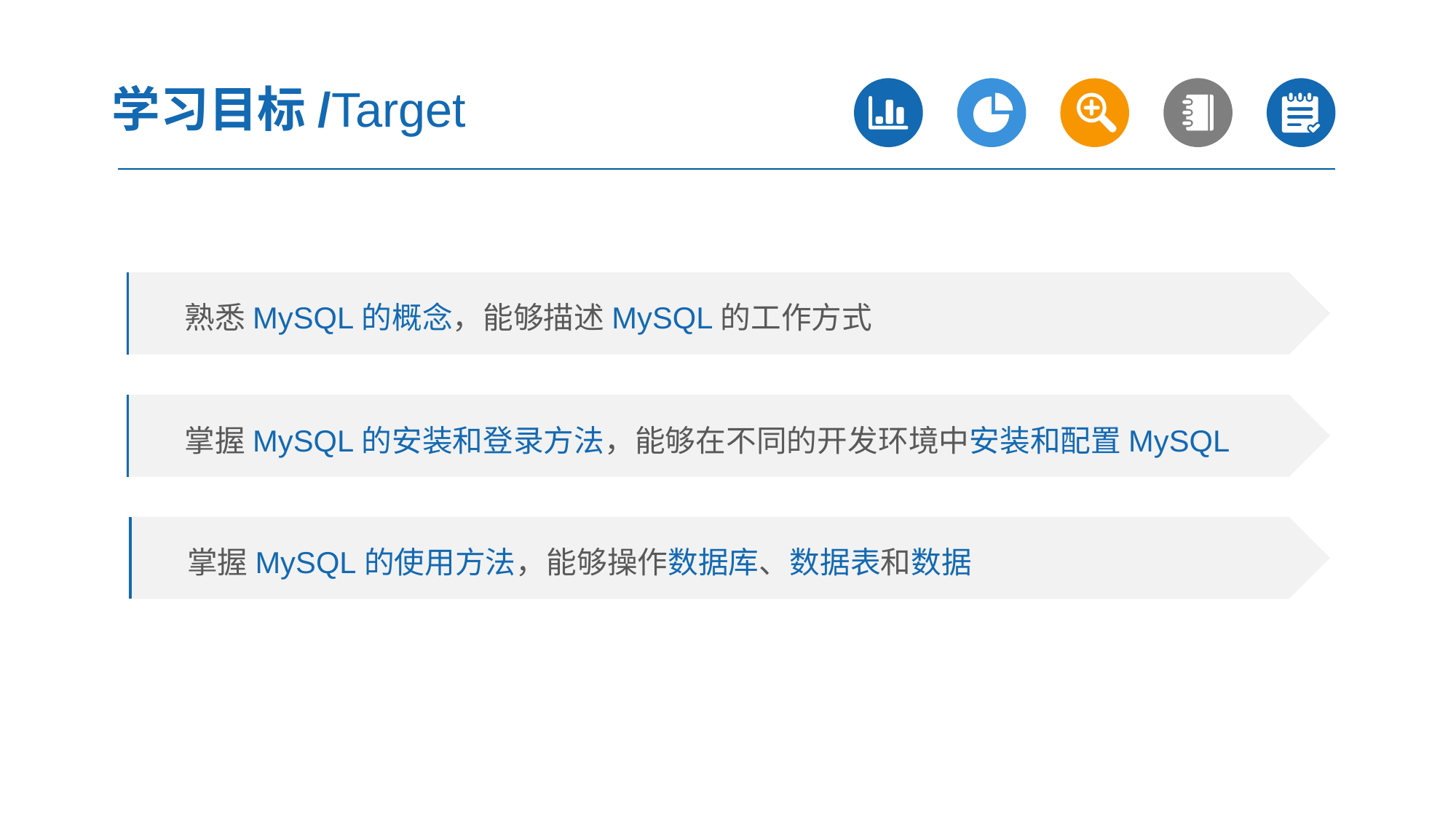

学习目标/Target
      熟悉MySQL的概念，能够描述MySQL的工作方式

      掌握MySQL的安装和登录方法，能够在不同的开发环境中安装和配置MySQL

      掌握MySQL的使用方法，能够操作数据库、数据表和数据